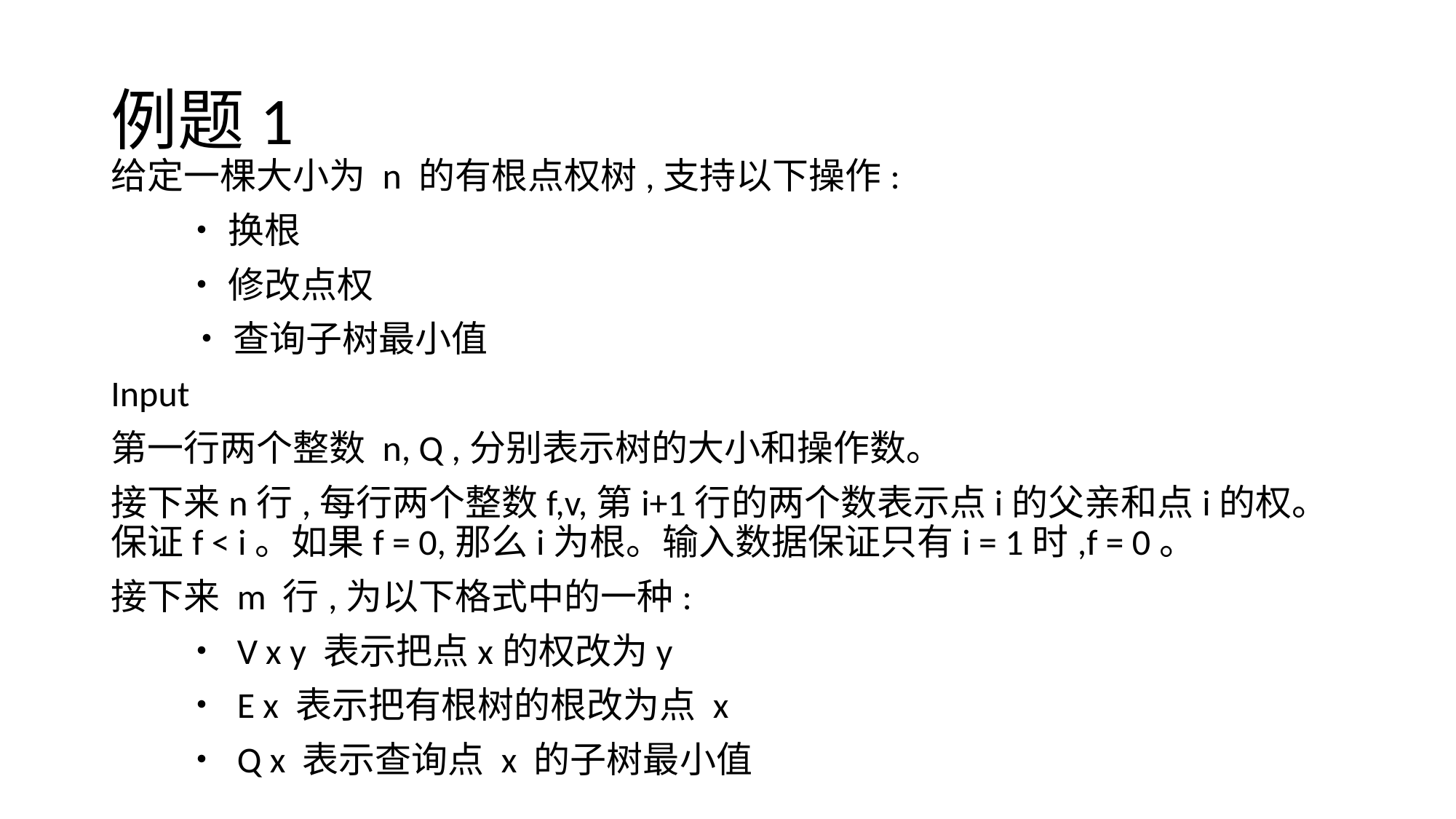

# 例题1
给定一棵大小为 n 的有根点权树,支持以下操作:
　　• 换根
　　• 修改点权
    　• 查询子树最小值
Input
第一行两个整数 n, Q ,分别表示树的大小和操作数。
接下来n行,每行两个整数f,v,第i+1行的两个数表示点i的父亲和点i的权。保证f < i。如果f = 0,那么i为根。输入数据保证只有i = 1时,f = 0。
接下来 m 行,为以下格式中的一种:
　　• V x y 表示把点x的权改为y
　　• E x 表示把有根树的根改为点 x
　　• Q x 表示查询点 x 的子树最小值